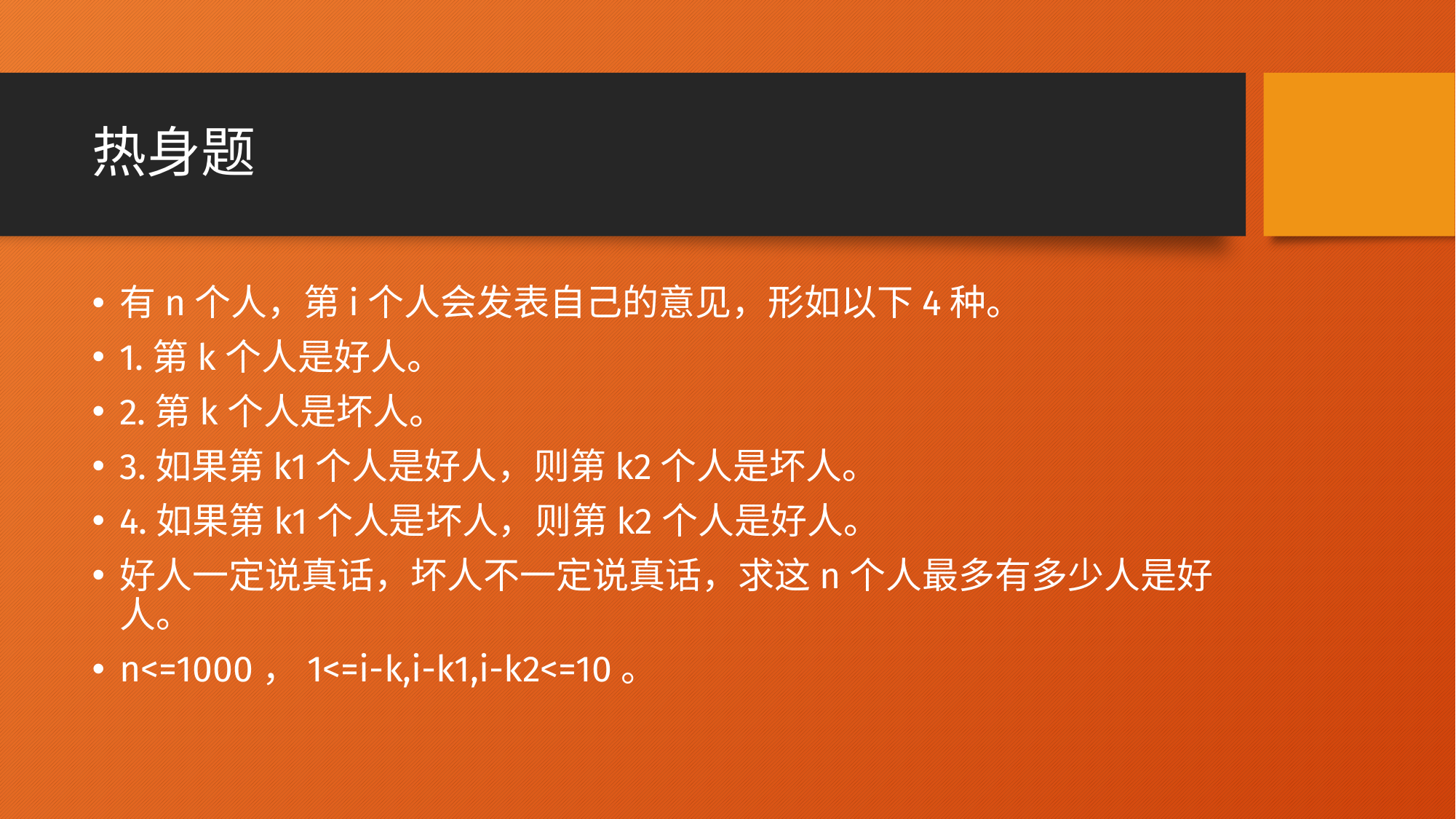

# 热身题
有n个人，第i个人会发表自己的意见，形如以下4种。
1.第k个人是好人。
2.第k个人是坏人。
3.如果第k1个人是好人，则第k2个人是坏人。
4.如果第k1个人是坏人，则第k2个人是好人。
好人一定说真话，坏人不一定说真话，求这n个人最多有多少人是好人。
n<=1000，1<=i-k,i-k1,i-k2<=10。